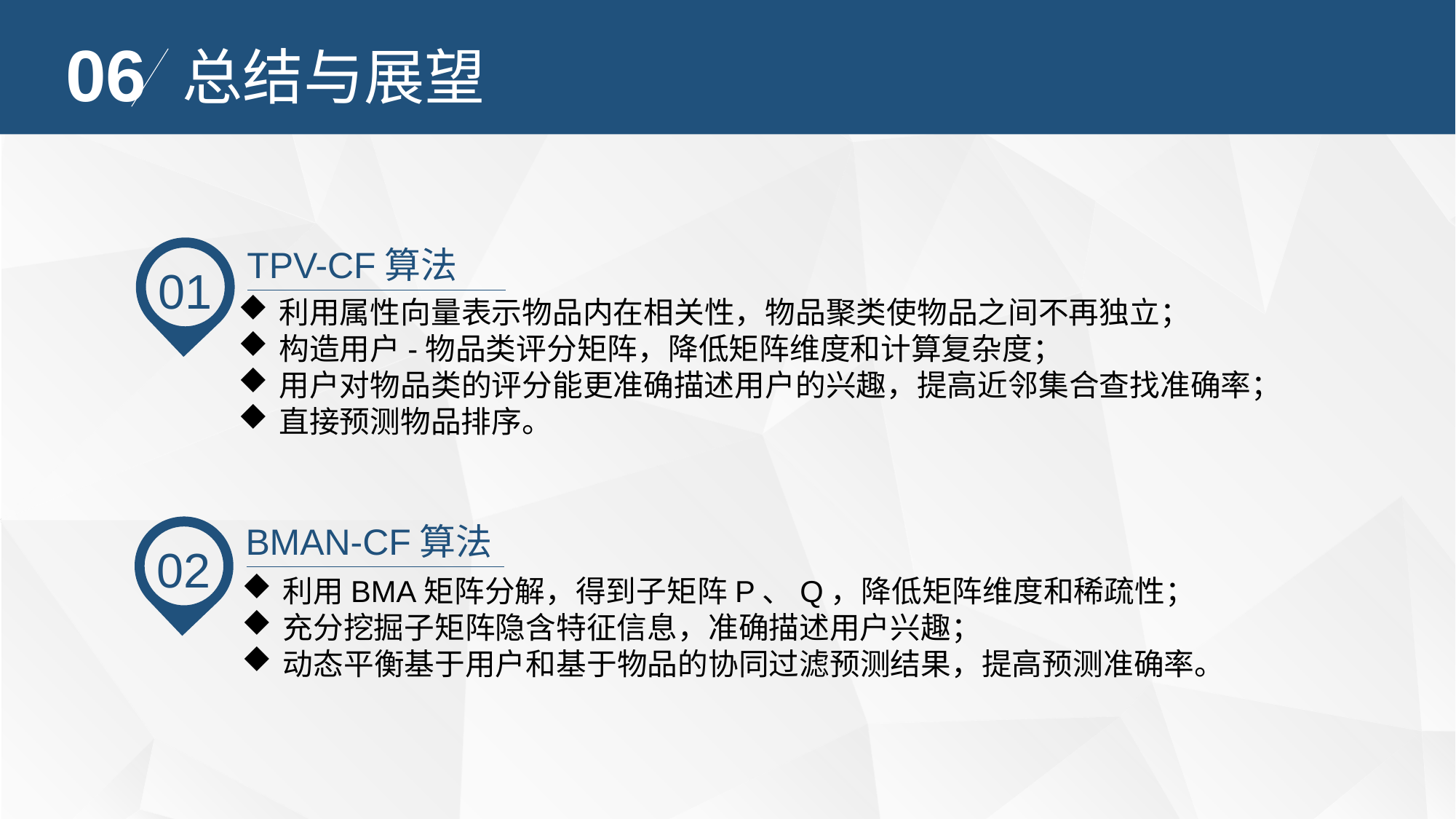

06
总结与展望
TPV-CF算法
01
利用属性向量表示物品内在相关性，物品聚类使物品之间不再独立；
构造用户-物品类评分矩阵，降低矩阵维度和计算复杂度；
用户对物品类的评分能更准确描述用户的兴趣，提高近邻集合查找准确率；
直接预测物品排序。
BMAN-CF算法
02
利用BMA矩阵分解，得到子矩阵P、Q，降低矩阵维度和稀疏性；
充分挖掘子矩阵隐含特征信息，准确描述用户兴趣；
动态平衡基于用户和基于物品的协同过滤预测结果，提高预测准确率。